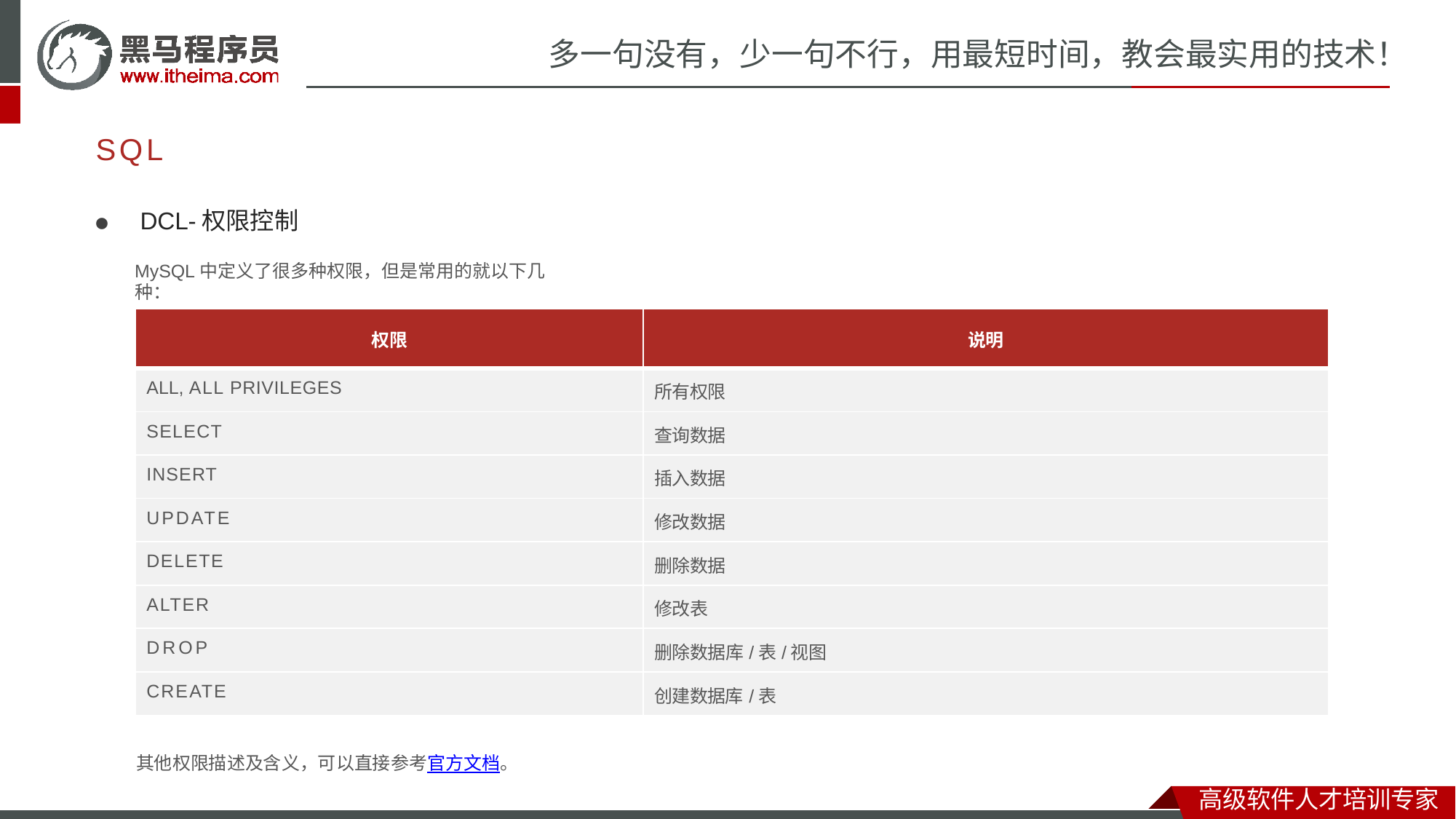

# 多一句没有，少一句不行，用最短时间，教会最实用的技术！

SQL

⚫	DCL-权限控制
MySQL中定义了很多种权限，但是常用的就以下几种：
| 权限 | 说明 |
| --- | --- |
| ALL, ALL PRIVILEGES | 所有权限 |
| SELECT | 查询数据 |
| INSERT | 插入数据 |
| UPDATE | 修改数据 |
| DELETE | 删除数据 |
| ALTER | 修改表 |
| DROP | 删除数据库/表/视图 |
| CREATE | 创建数据库/表 |
其他权限描述及含义，可以直接参考官方文档。
高级软件人才培训专家